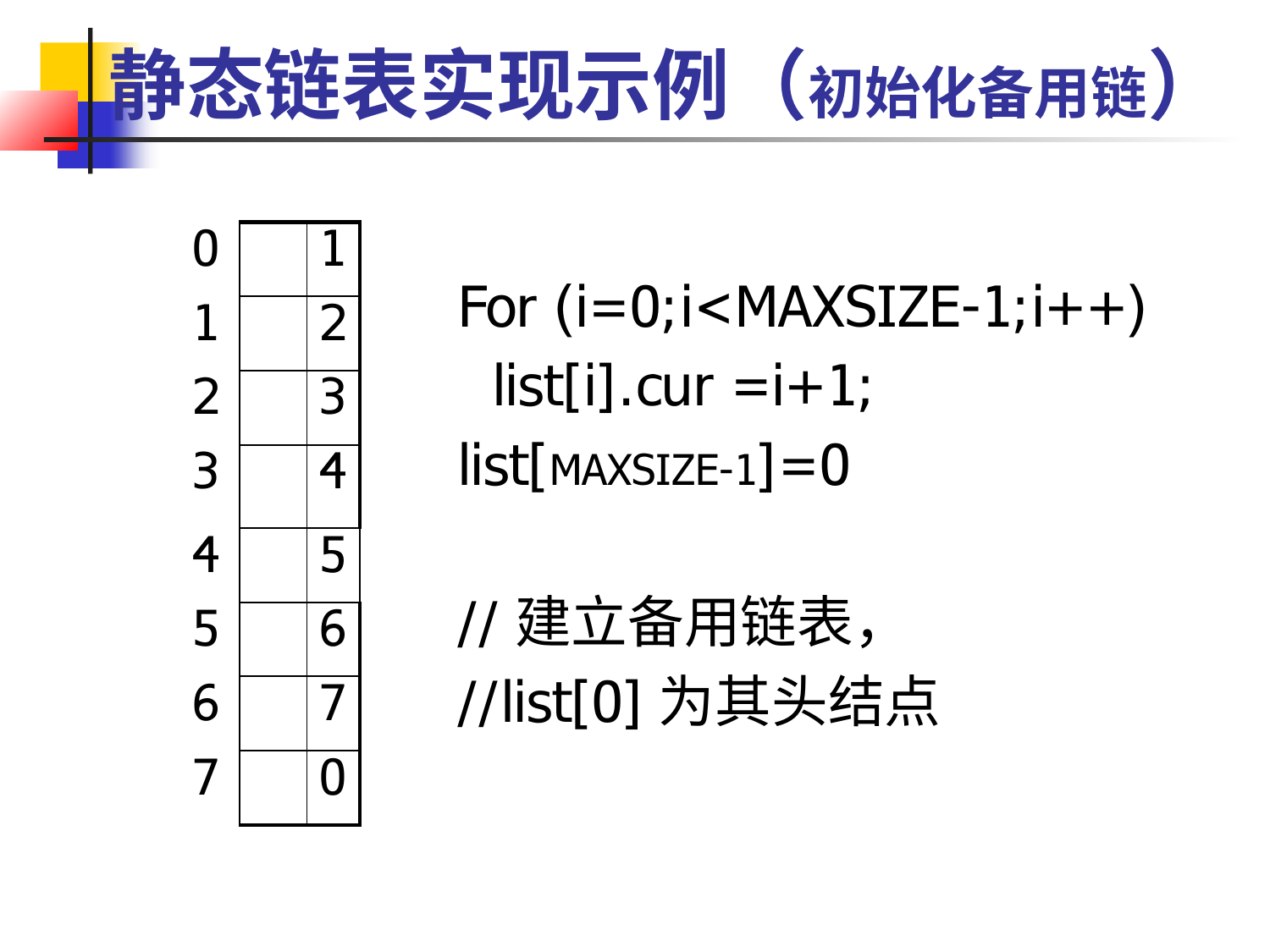

静态链表实现示例（初始化备用链）
| 0 |  | 1 |
| --- | --- | --- |
| 1 |  | 2 |
| 2 |  | 3 |
| 3 |  | 4 |
| 4 |  | 5 |
| 5 |  | 6 |
| 6 |  | 7 |
| 7 |  | 0 |
For (i=0;i<MAXSIZE-1;i++)
  list[i].cur =i+1;
list[MAXSIZE-1]=0

//建立备用链表，
//list[0]为其头结点